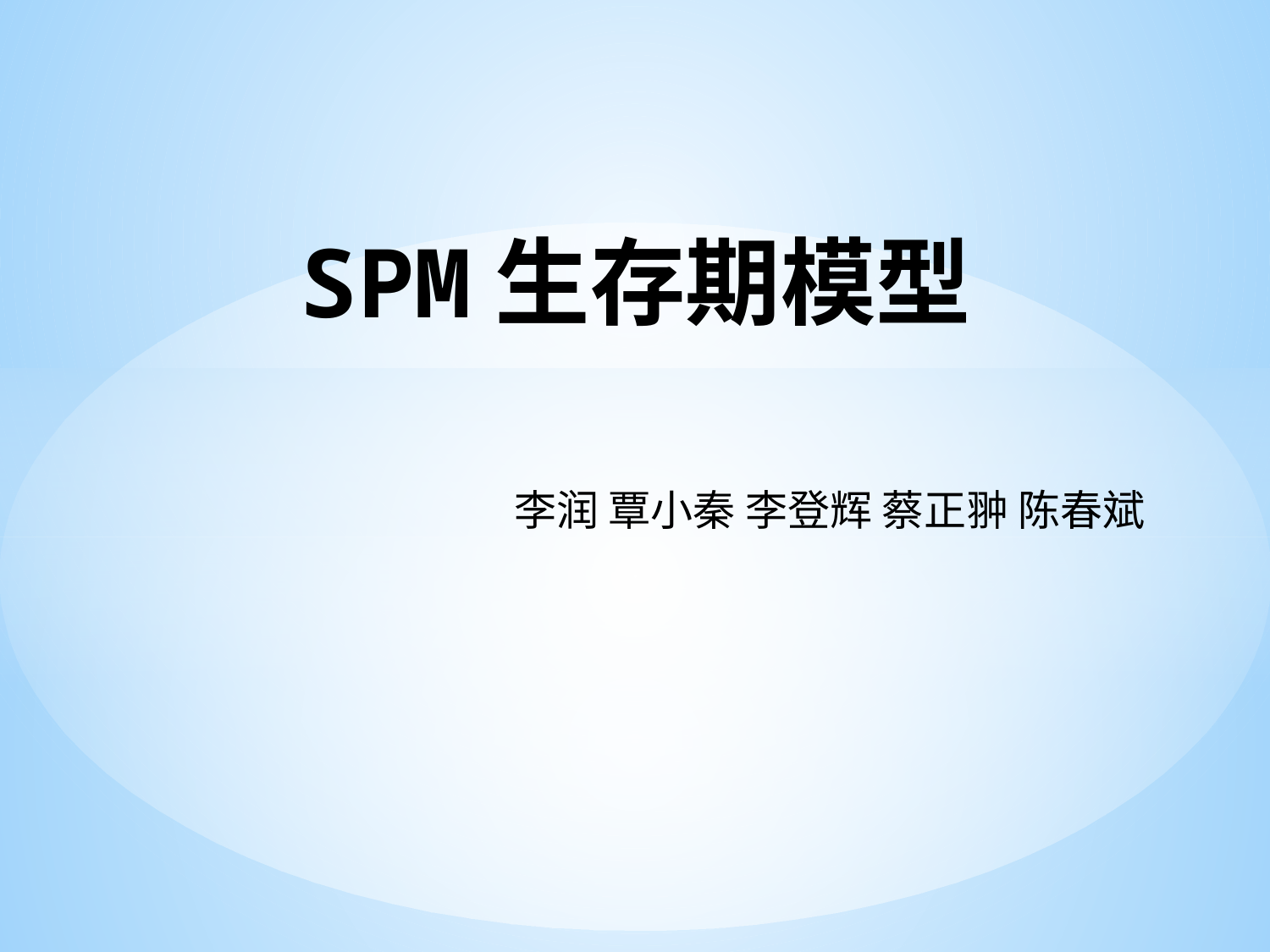

# SPM生存期模型
李润 覃小秦 李登辉 蔡正翀 陈春斌